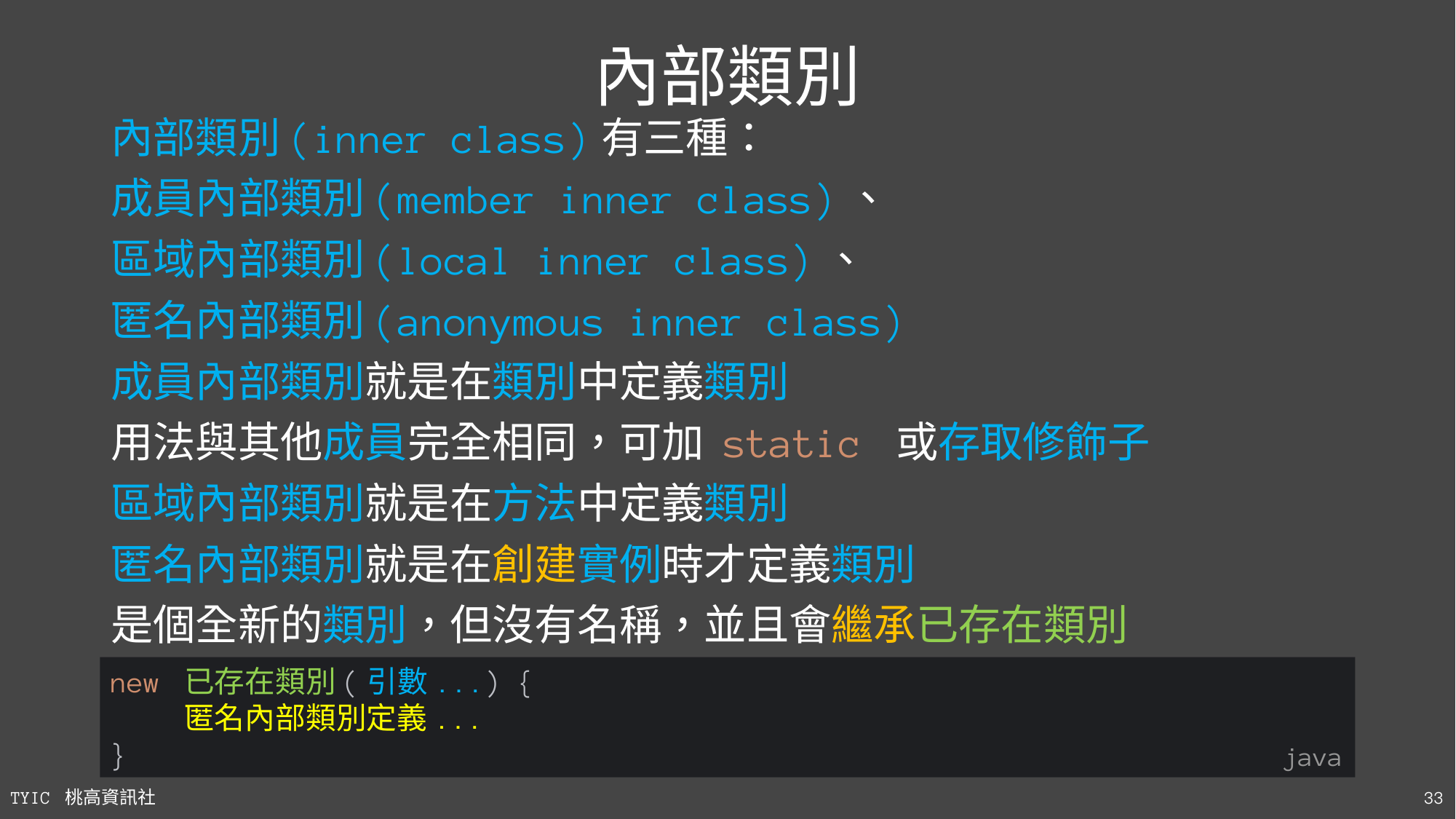

# 內部類別
內部類別(inner class)有三種：
成員內部類別(member inner class)、
區域內部類別(local inner class)、
匿名內部類別(anonymous inner class)
成員內部類別就是在類別中定義類別
用法與其他成員完全相同，可加 static 或存取修飾子
區域內部類別就是在方法中定義類別
匿名內部類別就是在創建實例時才定義類別
是個全新的類別，但沒有名稱，並且會繼承已存在類別
new 已存在類別(引數...) {
    匿名內部類別定義...
}
java